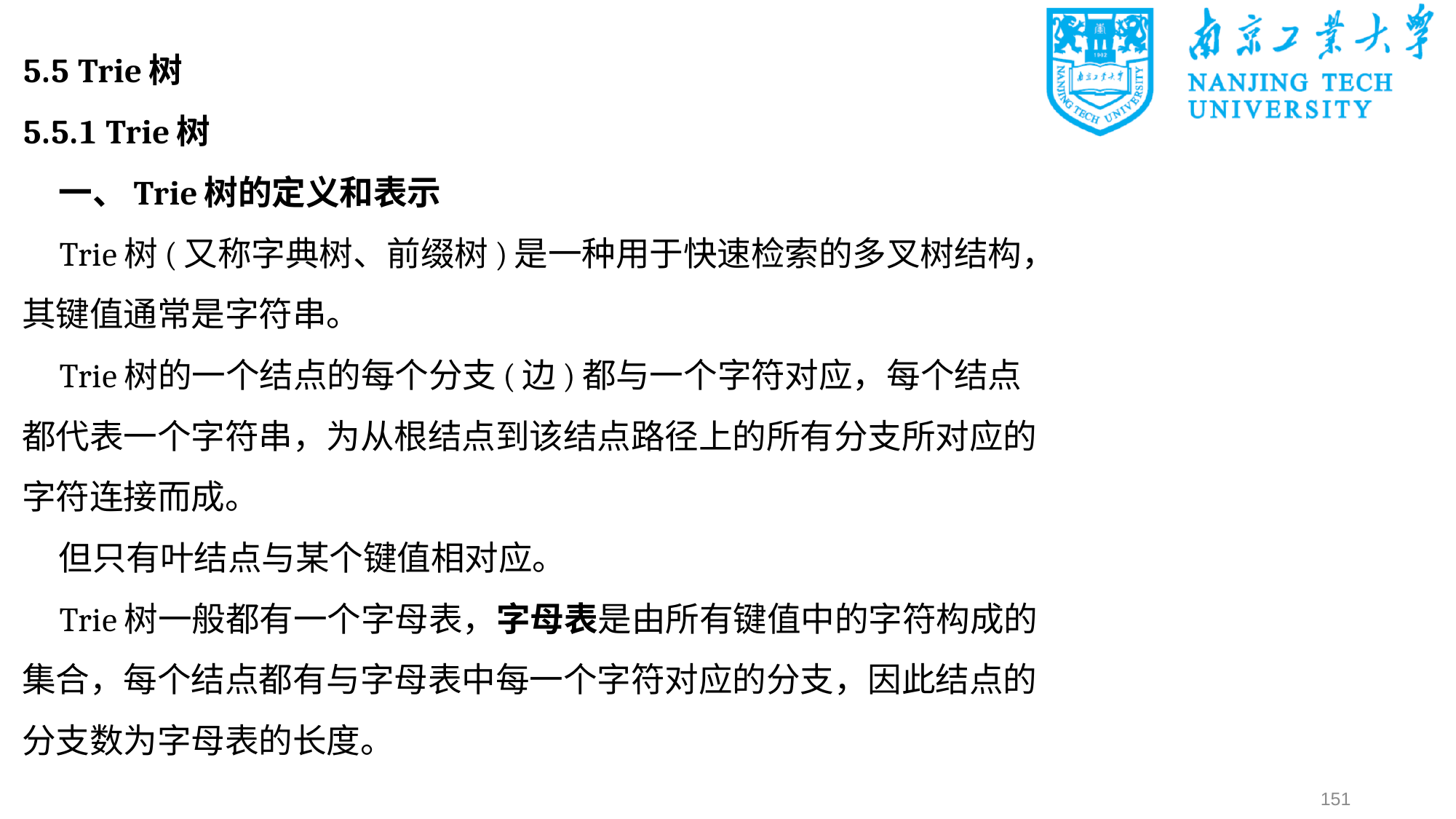

5.5 Trie树
5.5.1 Trie树
一、Trie树的定义和表示
Trie树(又称字典树、前缀树)是一种用于快速检索的多叉树结构，其键值通常是字符串。
Trie树的一个结点的每个分支(边)都与一个字符对应，每个结点都代表一个字符串，为从根结点到该结点路径上的所有分支所对应的字符连接而成。
但只有叶结点与某个键值相对应。
Trie树一般都有一个字母表，字母表是由所有键值中的字符构成的集合，每个结点都有与字母表中每一个字符对应的分支，因此结点的分支数为字母表的长度。
151